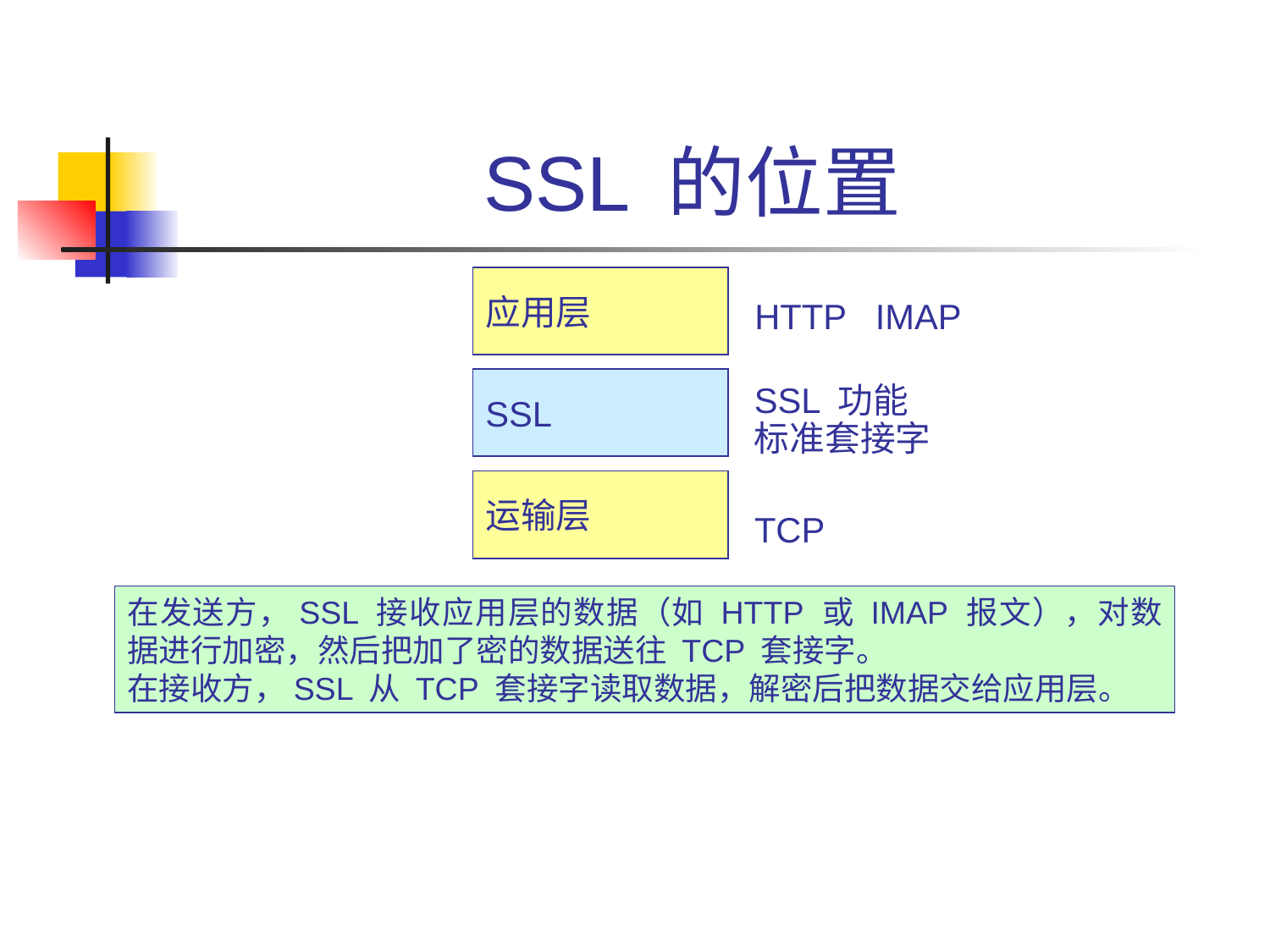

# SSL 的位置
应用层
HTTP   IMAP
SSL
SSL 功能
标准套接字
运输层
TCP
在发送方，SSL 接收应用层的数据（如 HTTP 或 IMAP 报文），对数据进行加密，然后把加了密的数据送往 TCP 套接字。
在接收方，SSL 从 TCP 套接字读取数据，解密后把数据交给应用层。